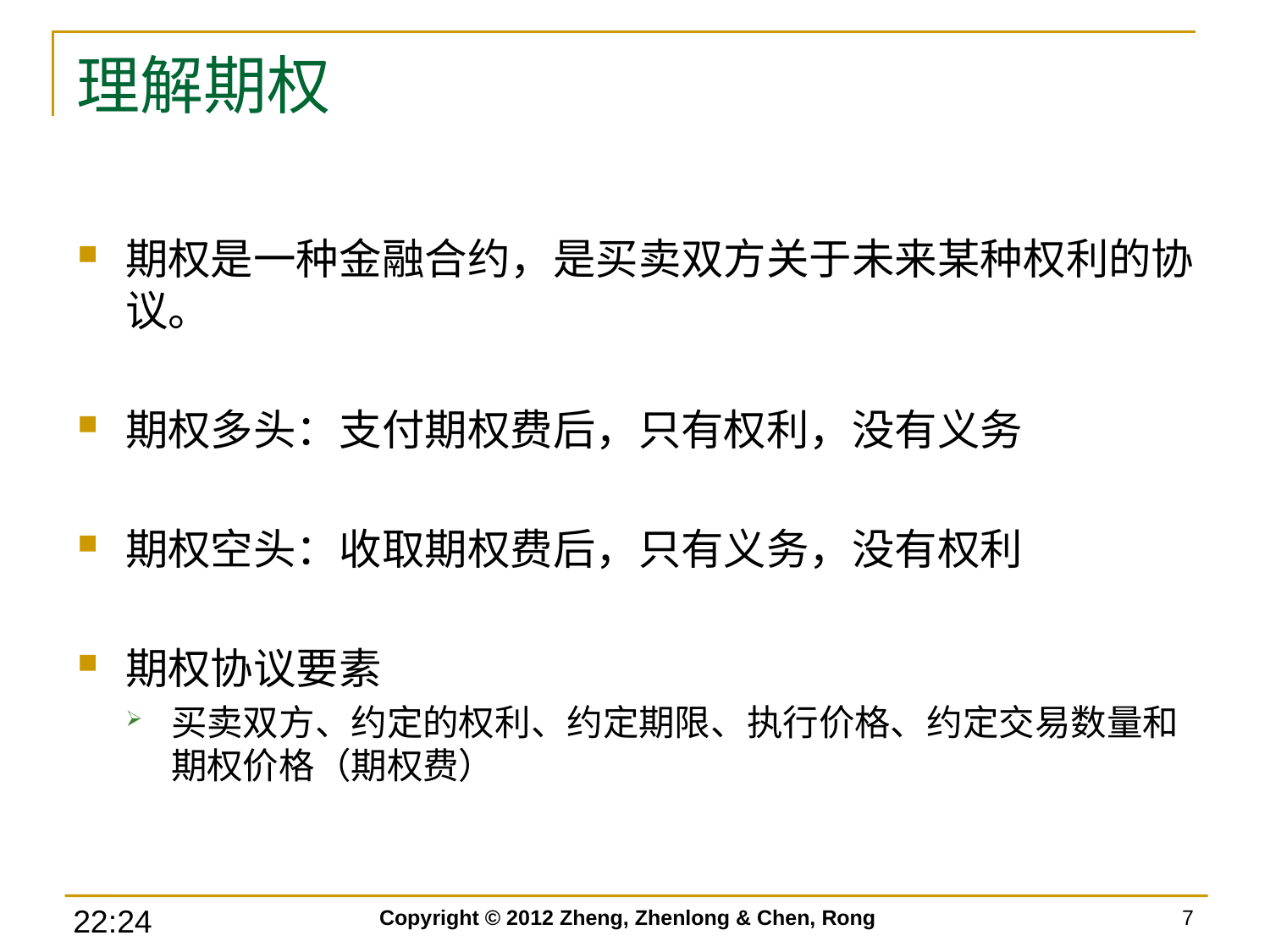

# 理解期权

期权是一种金融合约，是买卖双方关于未来某种权利的协议。

期权多头：支付期权费后，只有权利，没有义务

期权空头：收取期权费后，只有义务，没有权利

期权协议要素
买卖双方、约定的权利、约定期限、执行价格、约定交易数量和期权价格（期权费）
Copyright © 2012 Zheng, Zhenlong & Chen, Rong
7